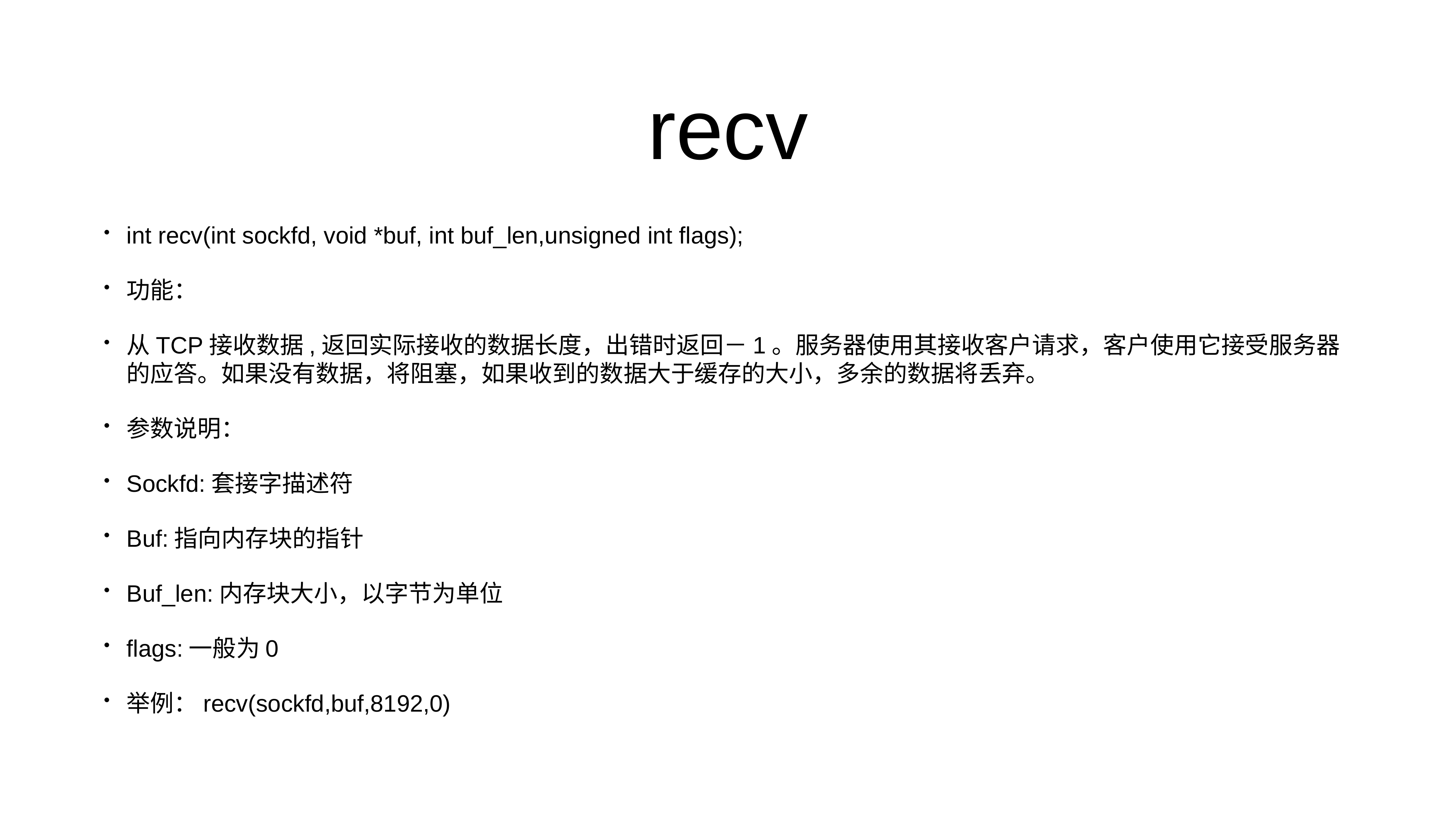

# recv
int recv(int sockfd, void *buf, int buf_len,unsigned int flags);
功能：
从TCP接收数据,返回实际接收的数据长度，出错时返回－1。服务器使用其接收客户请求，客户使用它接受服务器的应答。如果没有数据，将阻塞，如果收到的数据大于缓存的大小，多余的数据将丢弃。
参数说明：
Sockfd:套接字描述符
Buf:指向内存块的指针
Buf_len:内存块大小，以字节为单位
flags:一般为0
举例：recv(sockfd,buf,8192,0)